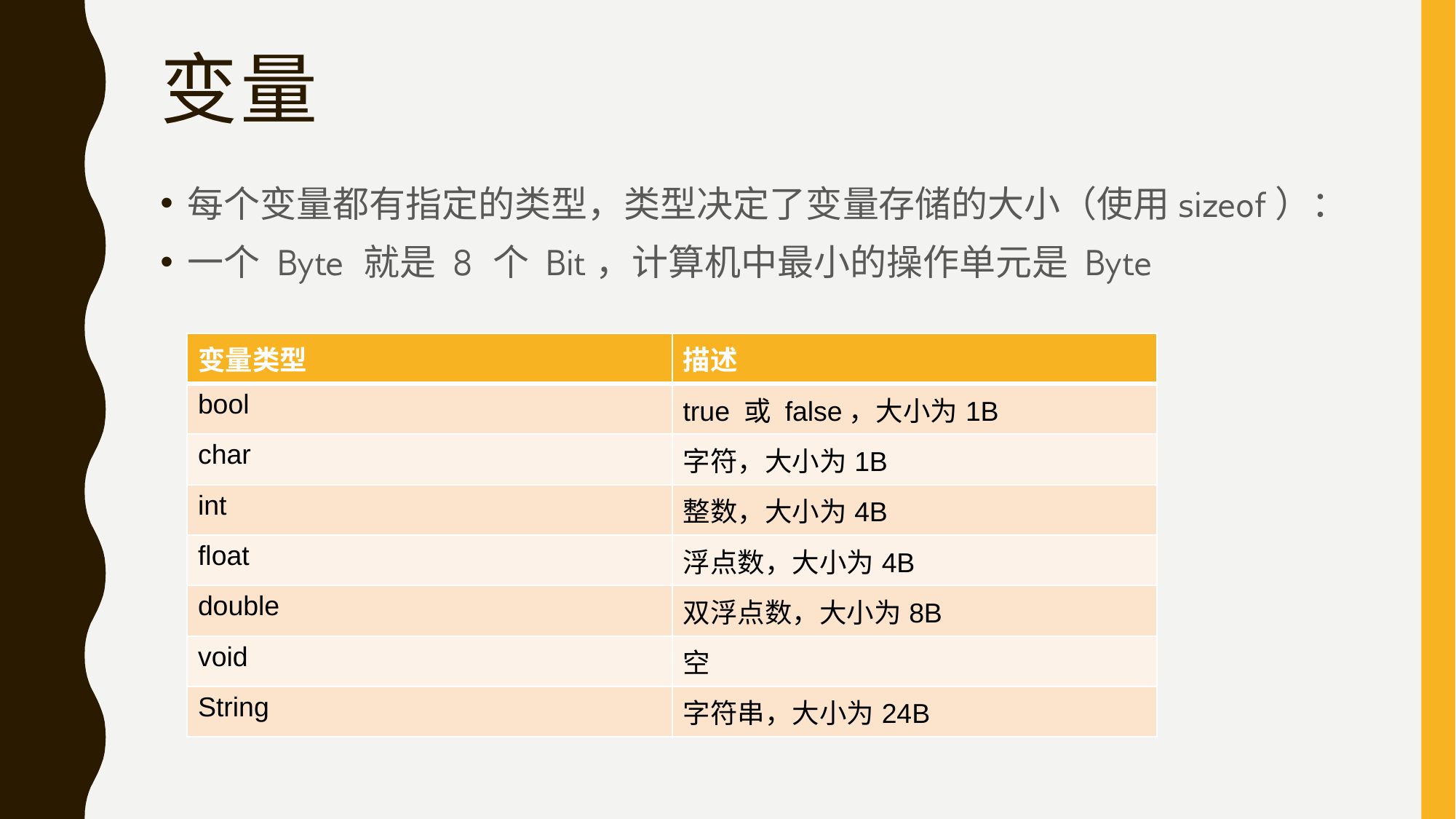

# 变量
每个变量都有指定的类型，类型决定了变量存储的大小（使用sizeof）：
一个 Byte 就是 8 个 Bit，计算机中最小的操作单元是 Byte
| 变量类型 | 描述 |
| --- | --- |
| bool | true 或 false，大小为1B |
| char | 字符，大小为1B |
| int | 整数，大小为4B |
| float | 浮点数，大小为4B |
| double | 双浮点数，大小为8B |
| void | 空 |
| String | 字符串，大小为24B |